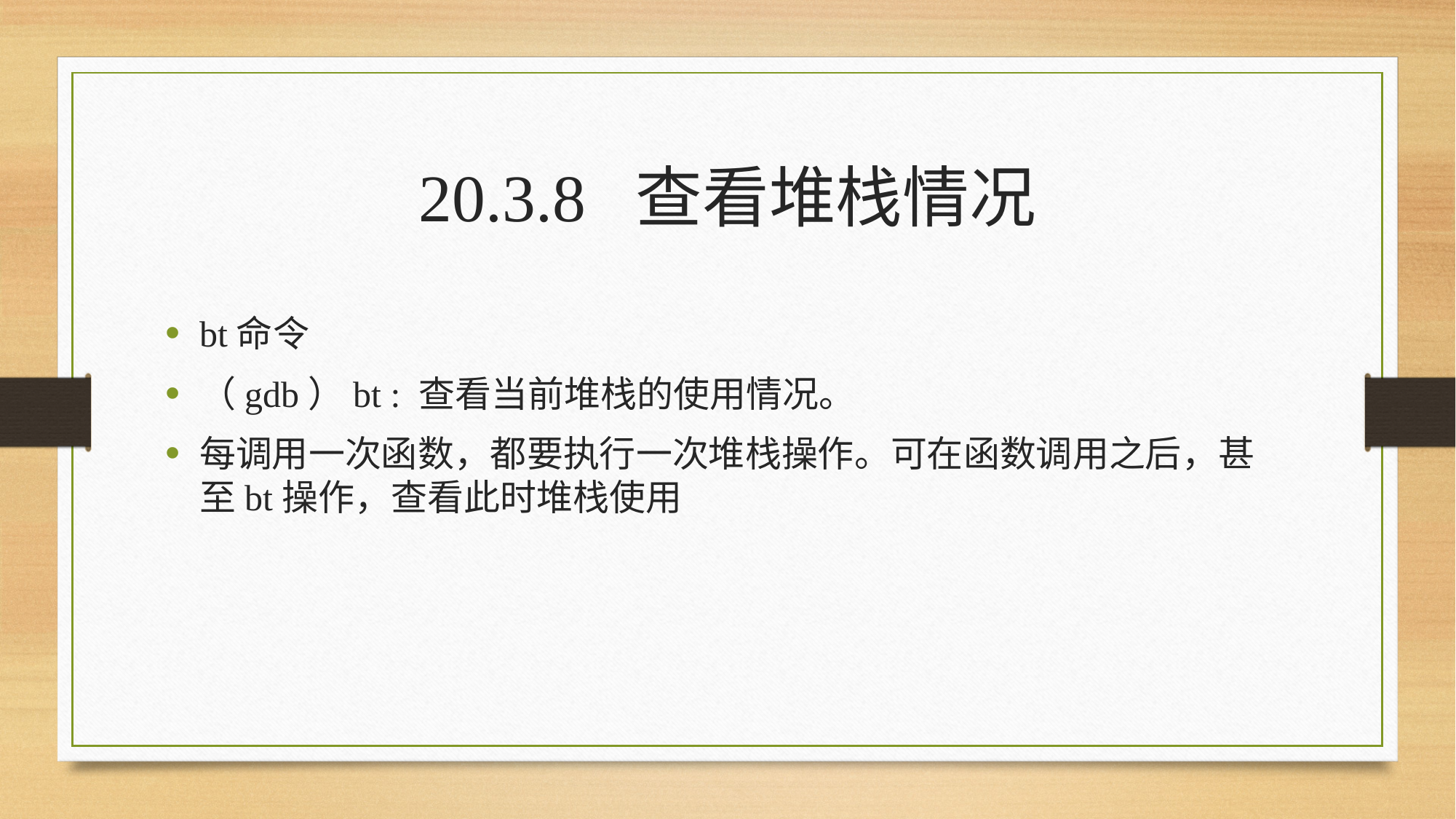

20.3.8  查看堆栈情况
bt命令
（gdb）bt : 查看当前堆栈的使用情况。
每调用一次函数，都要执行一次堆栈操作。可在函数调用之后，甚至bt操作，查看此时堆栈使用